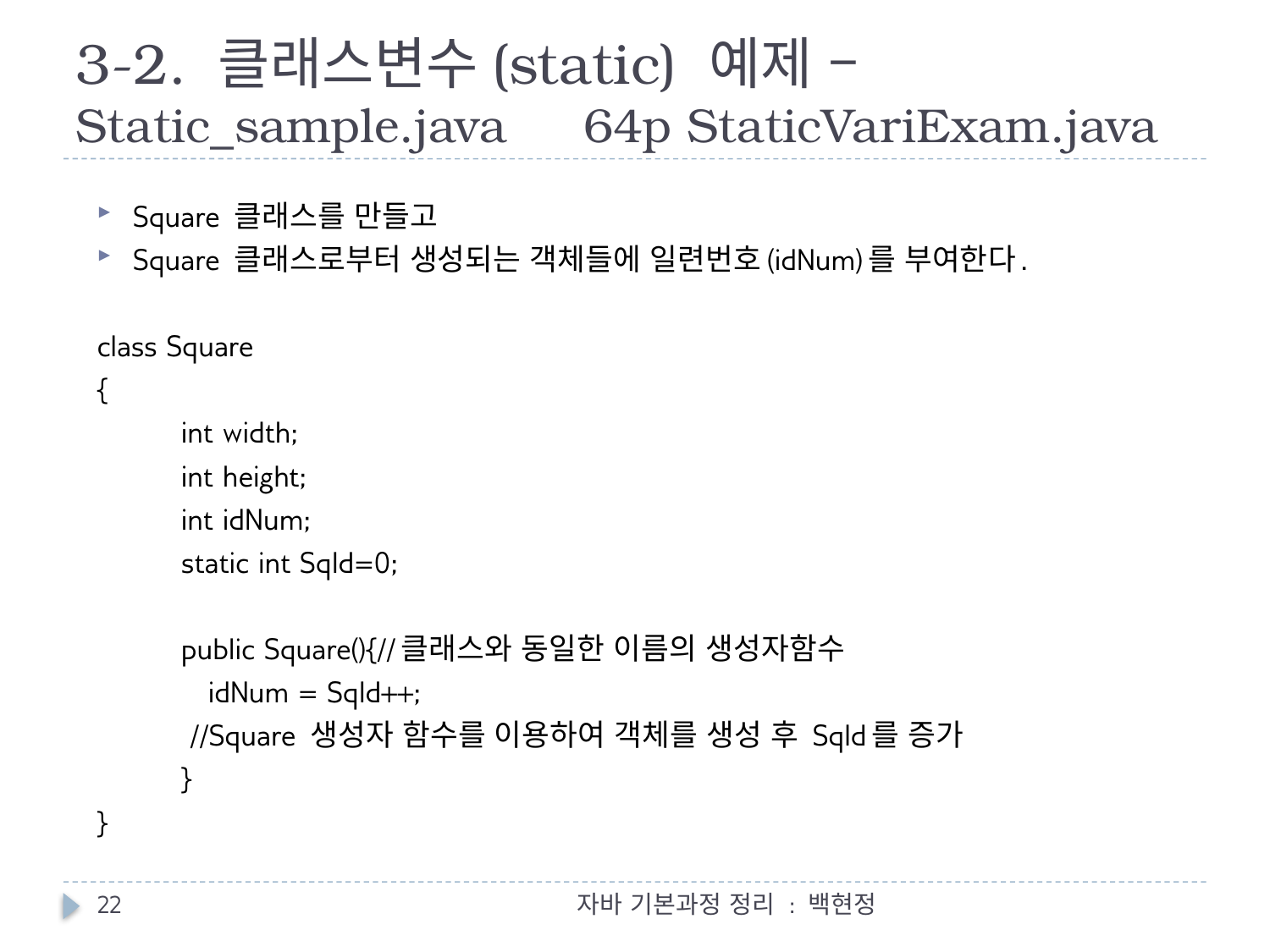

# 3-2. 클래스변수(static) 예제 – Static_sample.java     64p StaticVariExam.java

Square 클래스를 만들고
Square 클래스로부터 생성되는 객체들에 일련번호(idNum)를 부여한다.

class Square
{
	int width;
	int height;
	int idNum;
	static int SqId=0;

	public Square(){//클래스와 동일한 이름의 생성자함수
	   idNum = SqId++;
	 //Square 생성자 함수를 이용하여 객체를 생성 후 SqId를 증가
	}
}
22
자바 기본과정 정리 : 백현정